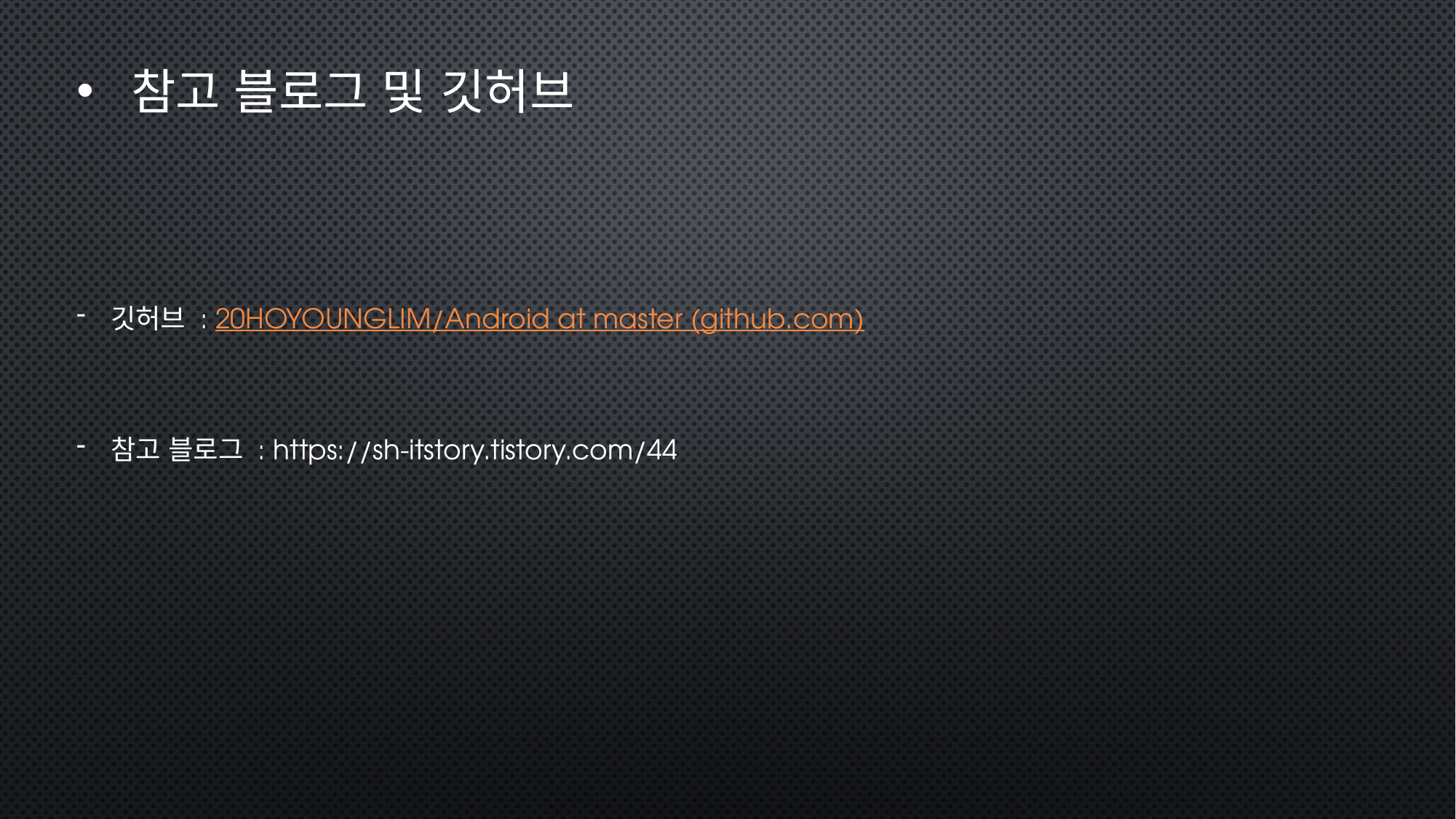

# 참고 블로그 및 깃허브
깃허브 : 20HOYOUNGLIM/Android at master (github.com)

참고 블로그 : https://sh-itstory.tistory.com/44